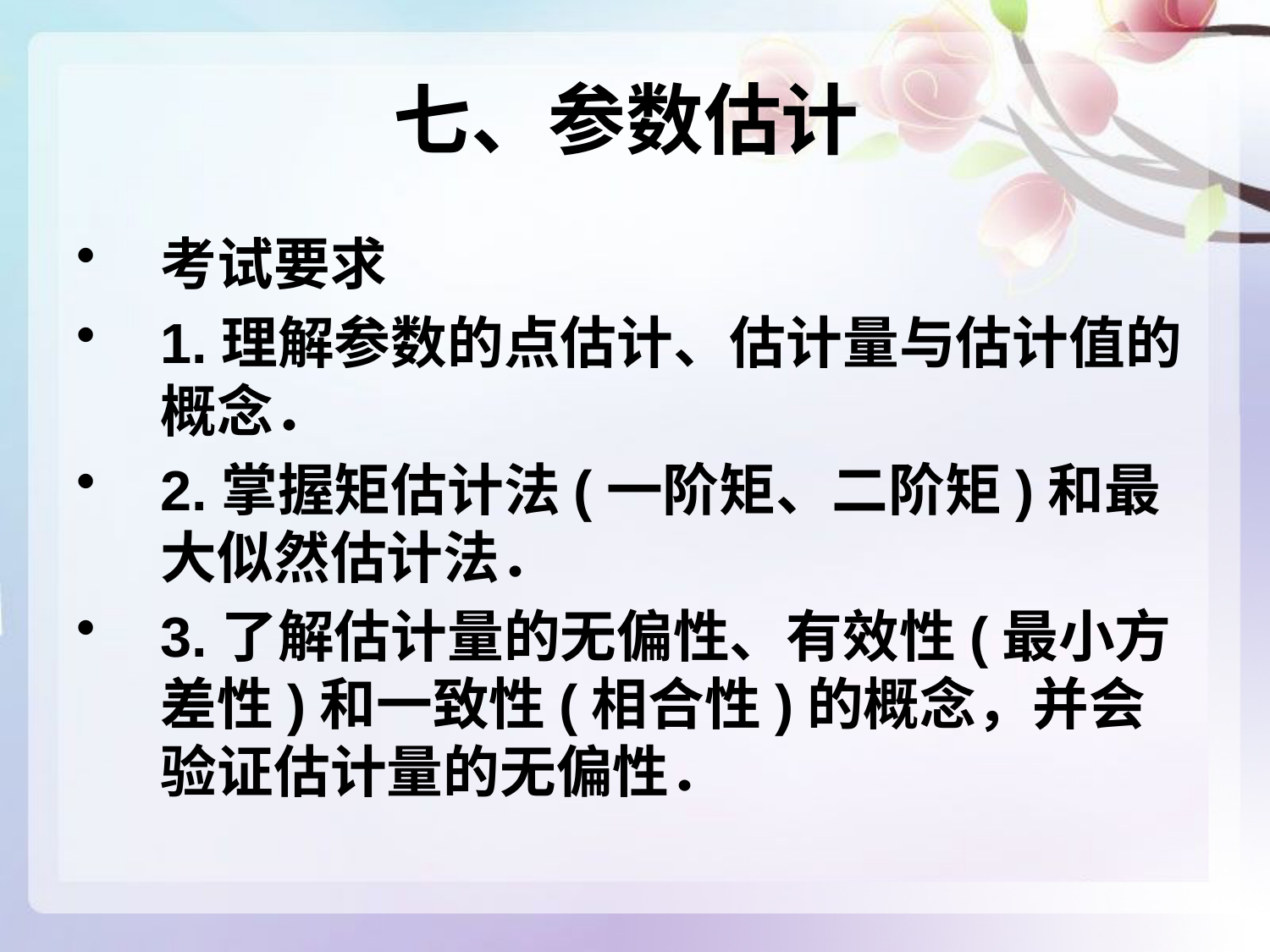

# 七、参数估计
考试要求
1.理解参数的点估计、估计量与估计值的概念．
2.掌握矩估计法(一阶矩、二阶矩)和最大似然估计法．
3.了解估计量的无偏性、有效性(最小方差性)和一致性(相合性)的概念，并会验证估计量的无偏性．